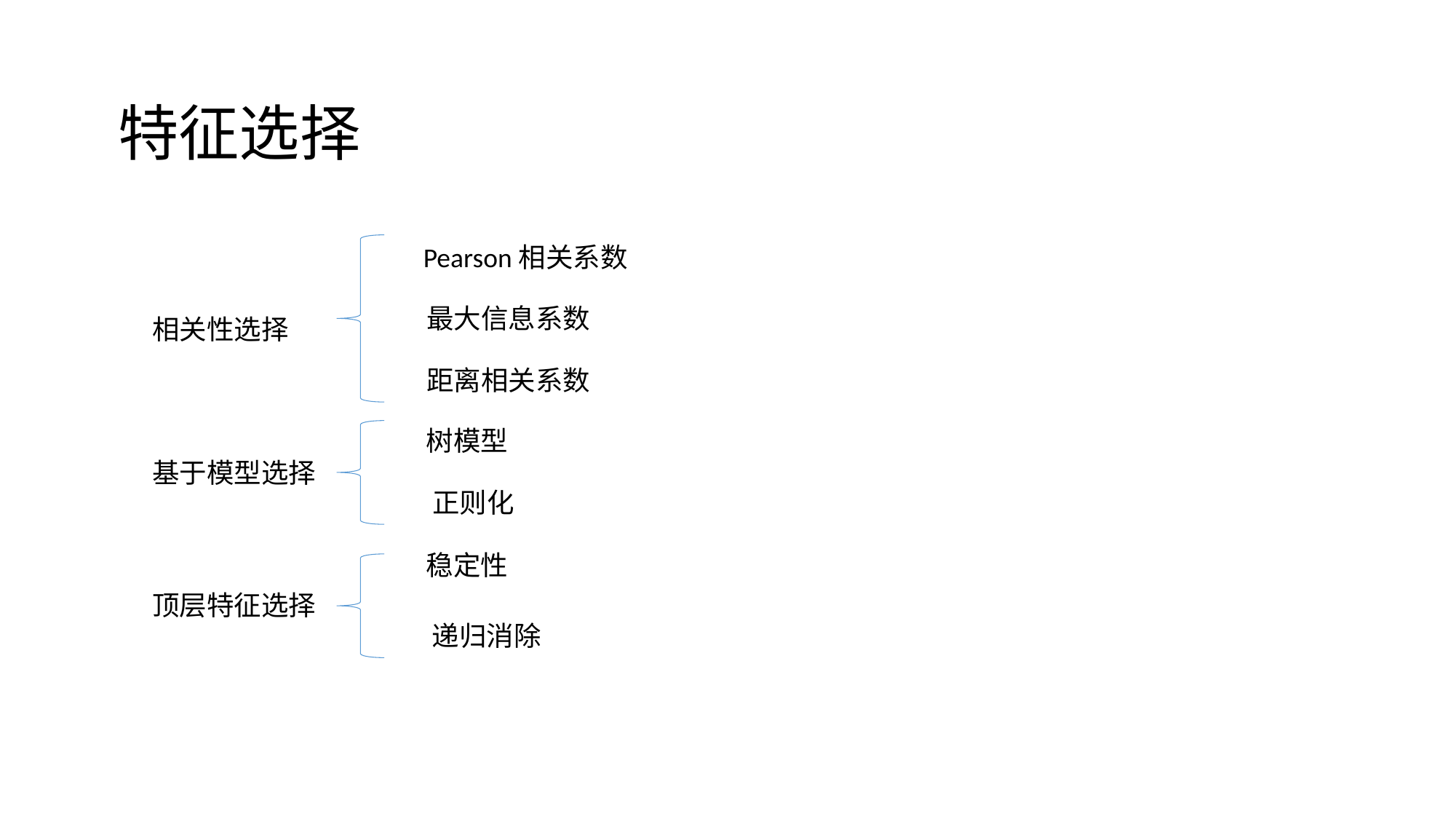

特征选择

Pearson相关系数
最大信息系数
相关性选择
距离相关系数
树模型

基于模型选择
正则化
稳定性

顶层特征选择
递归消除